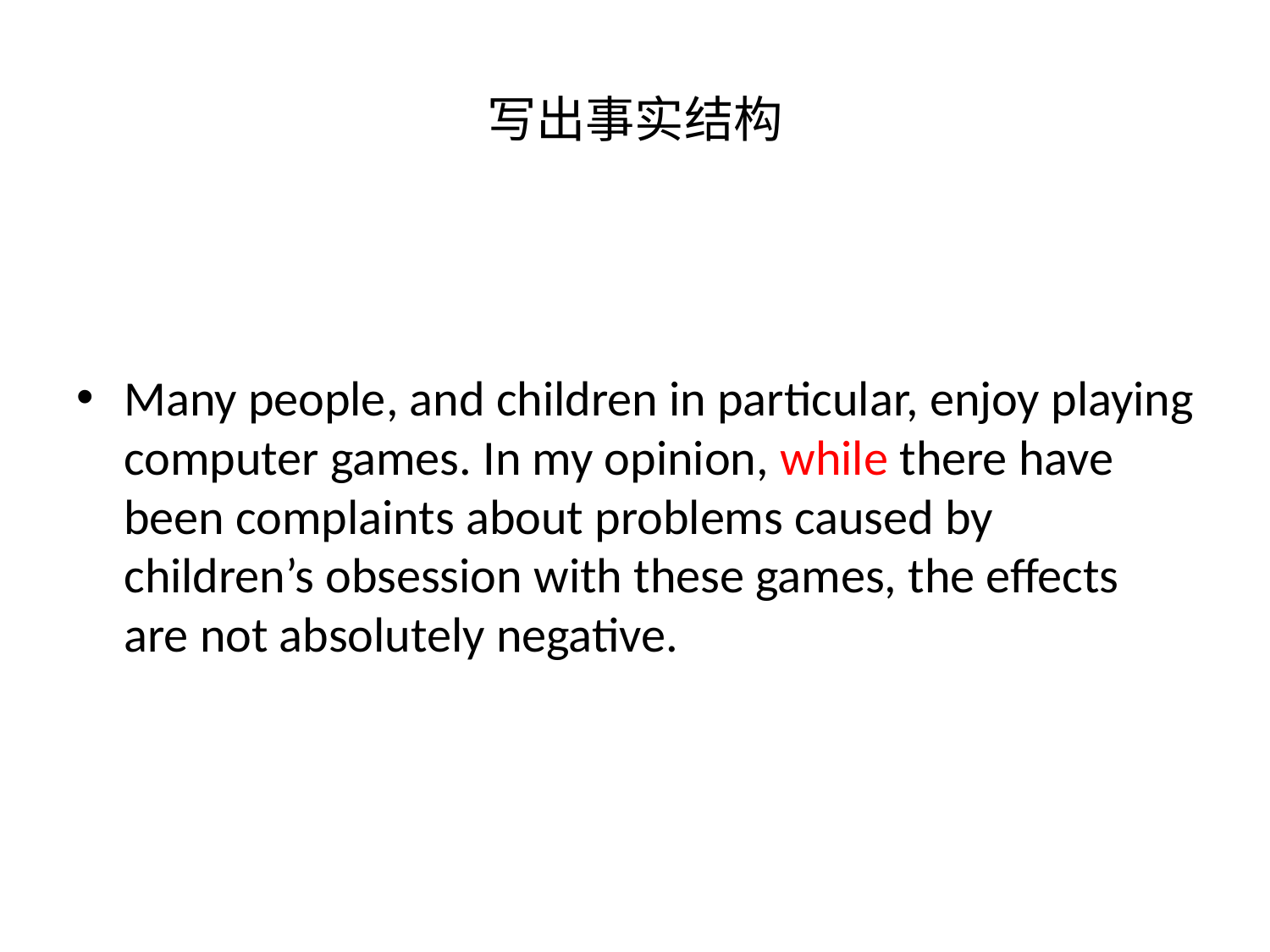

# 写出事实结构

Many people, and children in particular, enjoy playing computer games. In my opinion, while there have been complaints about problems caused by children’s obsession with these games, the effects are not absolutely negative.